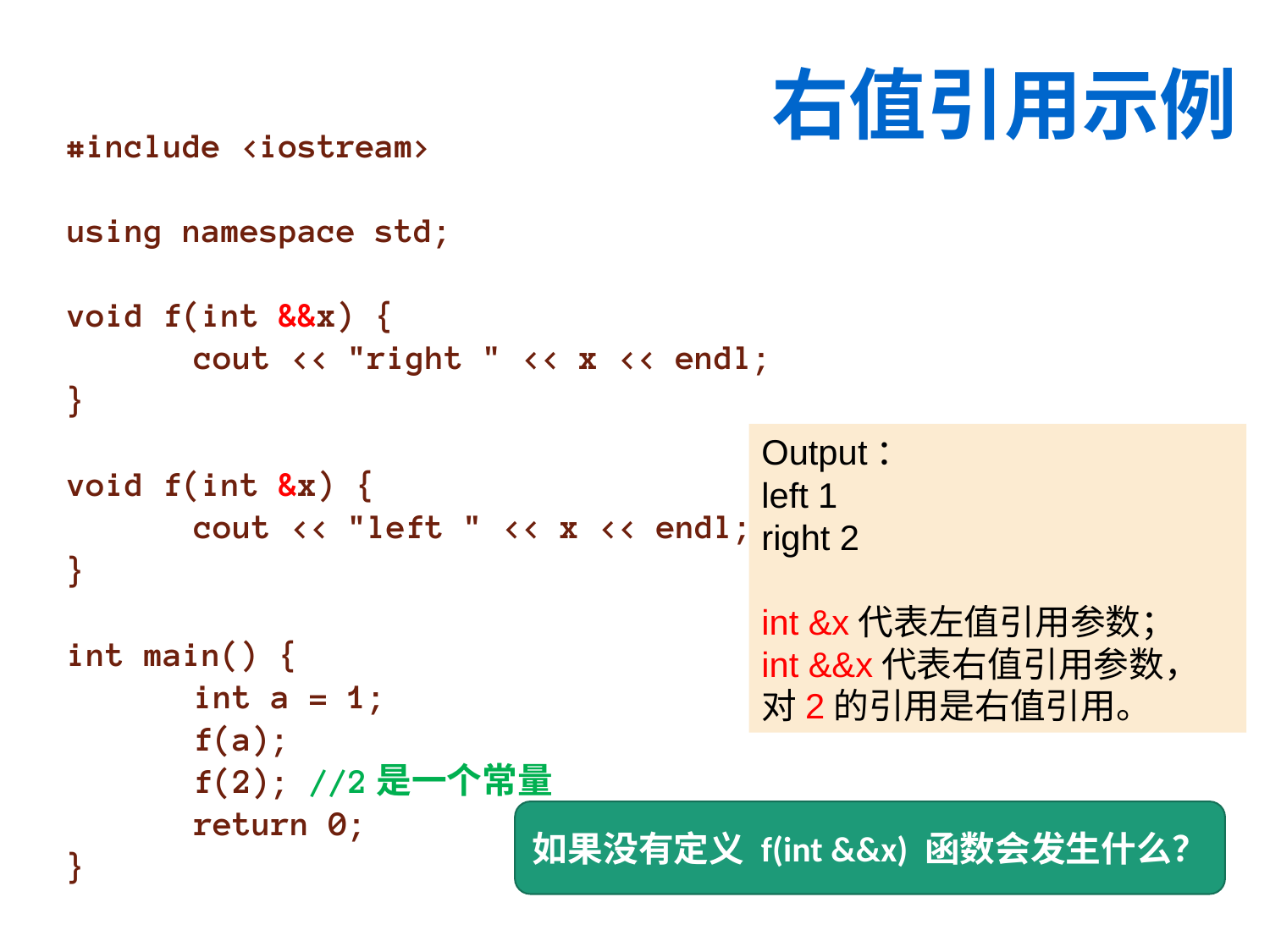

# 右值引用示例
#include <iostream>

using namespace std;

void f(int &&x) {
	cout << "right " << x << endl;
}

void f(int &x) {
	cout << "left " << x << endl;
}

int main() {
	int a = 1;
	f(a);
	f(2); //2是一个常量
	return 0;
}

Output：
left 1
right 2

int &x代表左值引用参数；
int &&x代表右值引用参数，
对2的引用是右值引用。
如果没有定义 f(int &&x) 函数会发生什么？